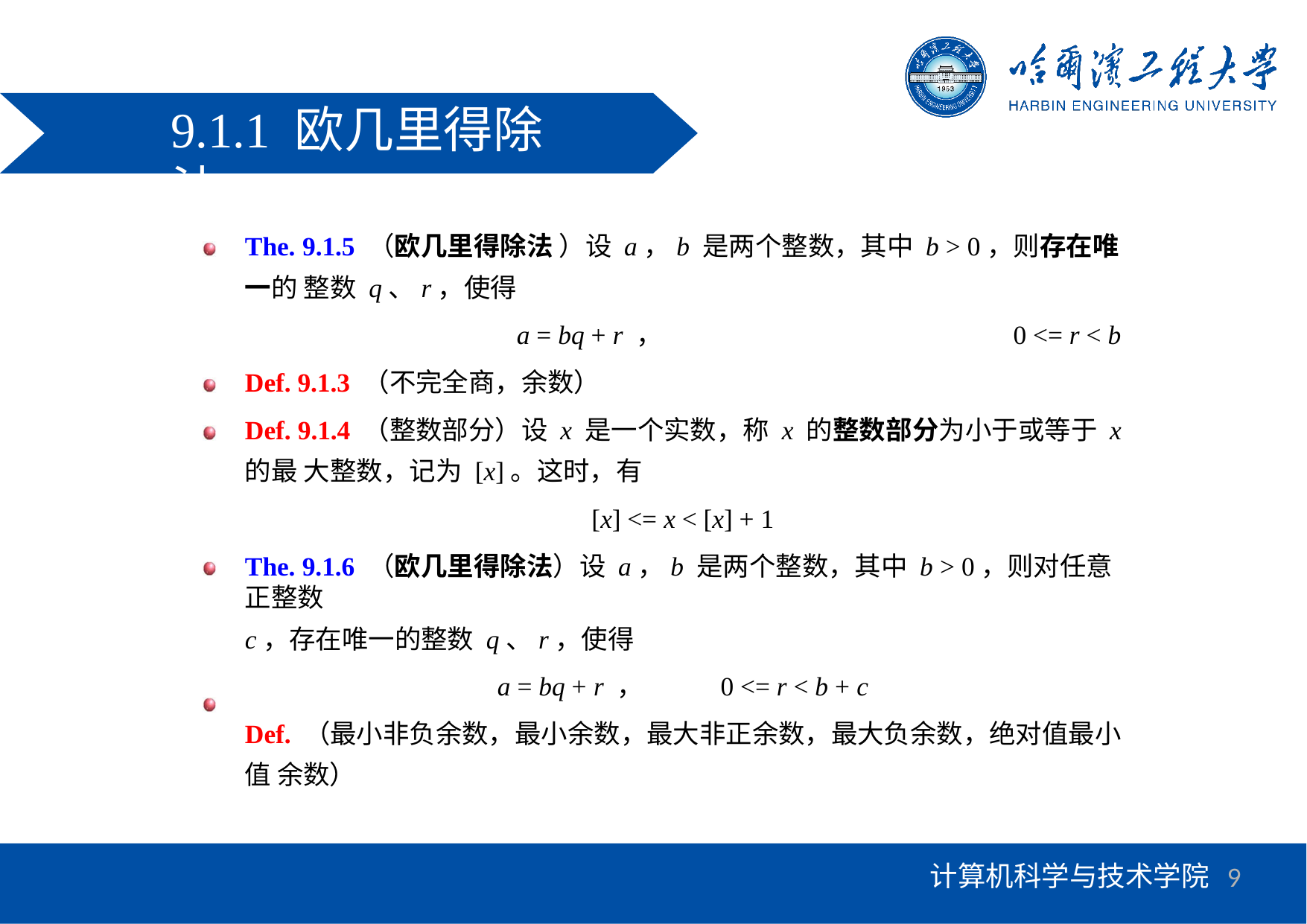

# 9.1.1 欧几里得除法
The. 9.1.5 （欧几里得除法 ）设 a，b 是两个整数，其中 b > 0，则存在唯一的 整数 q、r，使得
a = bq + r ，	0 <= r < b
Def. 9.1.3 （不完全商，余数）
Def. 9.1.4 （整数部分）设 x 是一个实数，称 x 的整数部分为小于或等于 x 的最 大整数，记为[x]。这时，有
[x] <= x < [x] + 1
The. 9.1.6 （欧几里得除法）设 a，b 是两个整数，其中 b > 0，则对任意正整数
c，存在唯一的整数 q、r，使得
a = bq + r ，	0 <= r < b + c
Def. （最小非负余数，最小余数，最大非正余数，最大负余数，绝对值最小值 余数）

9